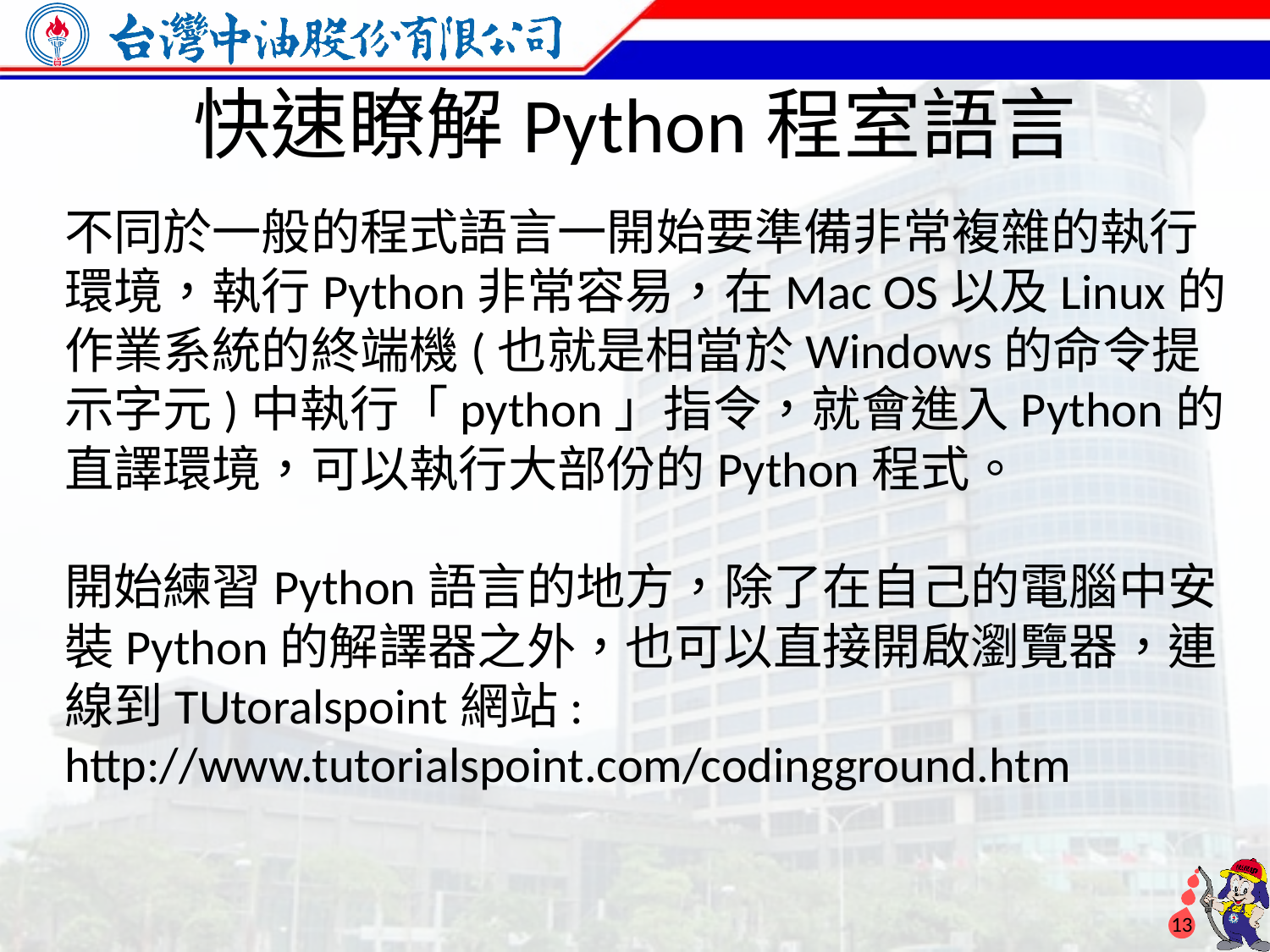

快速瞭解Python程室語言
不同於一般的程式語言一開始要準備非常複雜的執行環境，執行Python非常容易，在Mac OS以及Linux的作業系統的終端機(也就是相當於Windows的命令提示字元)中執行「python」指令，就會進入Python的直譯環境，可以執行大部份的Python程式。

開始練習Python語言的地方，除了在自己的電腦中安裝Python的解譯器之外，也可以直接開啟瀏覽器，連線到TUtoralspoint網站:
http://www.tutorialspoint.com/codingground.htm

13